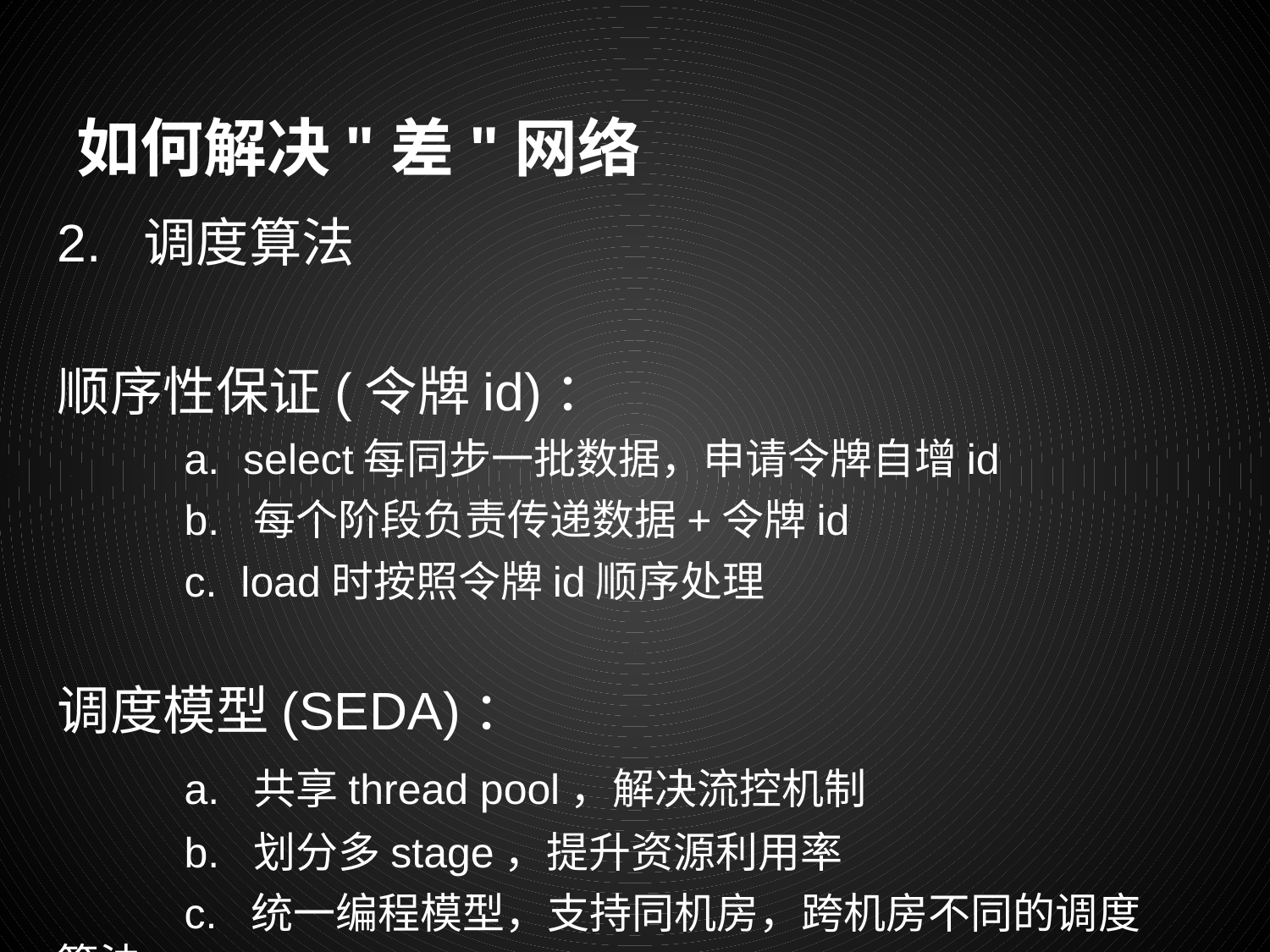

# 如何解决"差"网络
2.  调度算法

顺序性保证(令牌id)：
	a.  select每同步一批数据，申请令牌自增id
	b.  每个阶段负责传递数据+令牌id
	c.  load时按照令牌id顺序处理

调度模型(SEDA)：
	a.  共享thread pool，解决流控机制
	b.  划分多stage，提升资源利用率
	c.  统一编程模型，支持同机房，跨机房不同的调度算法